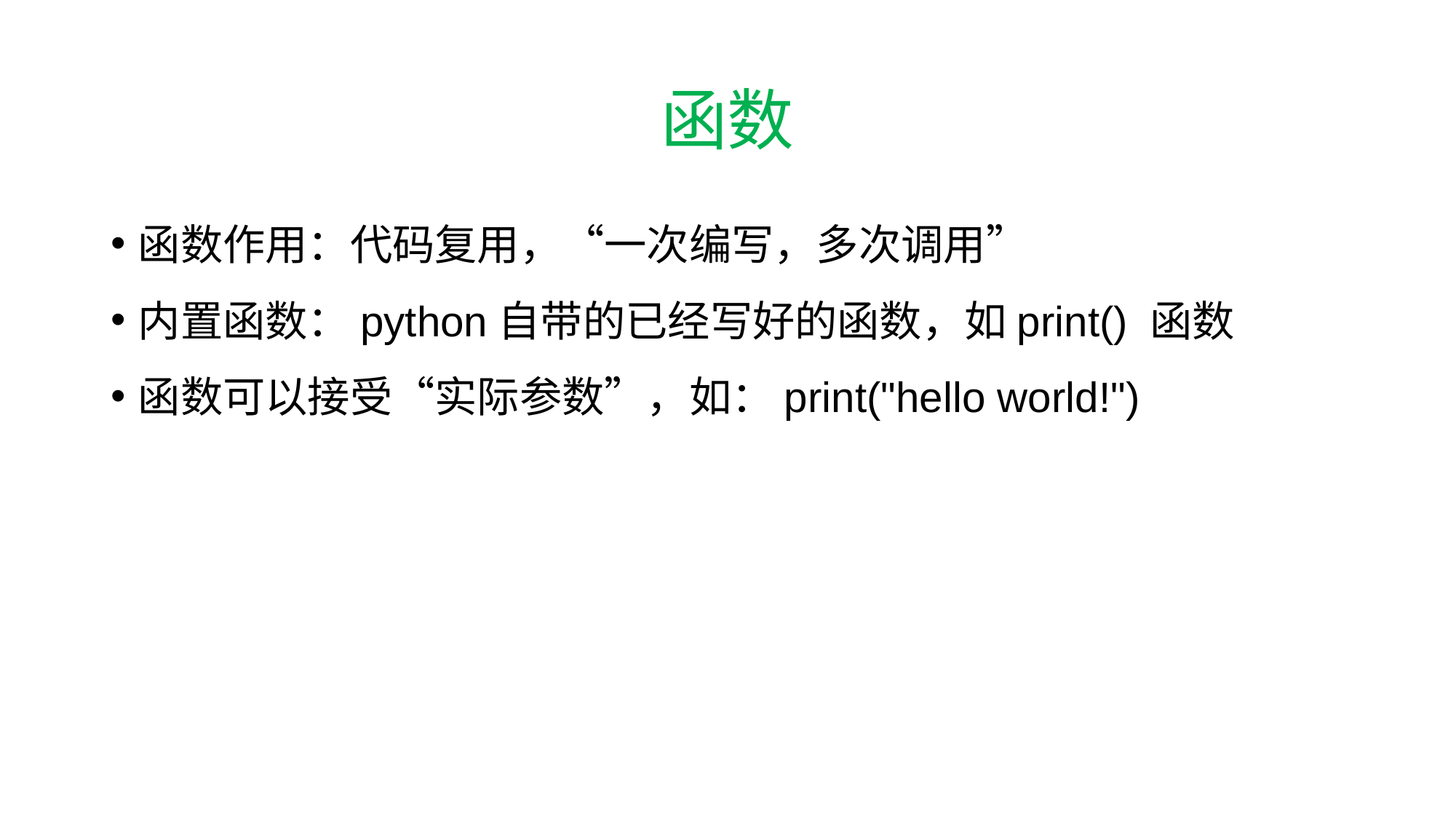

# 函数
函数作用：代码复用，“一次编写，多次调用”
内置函数：python自带的已经写好的函数，如print() 函数
函数可以接受“实际参数”，如：print("hello world!")